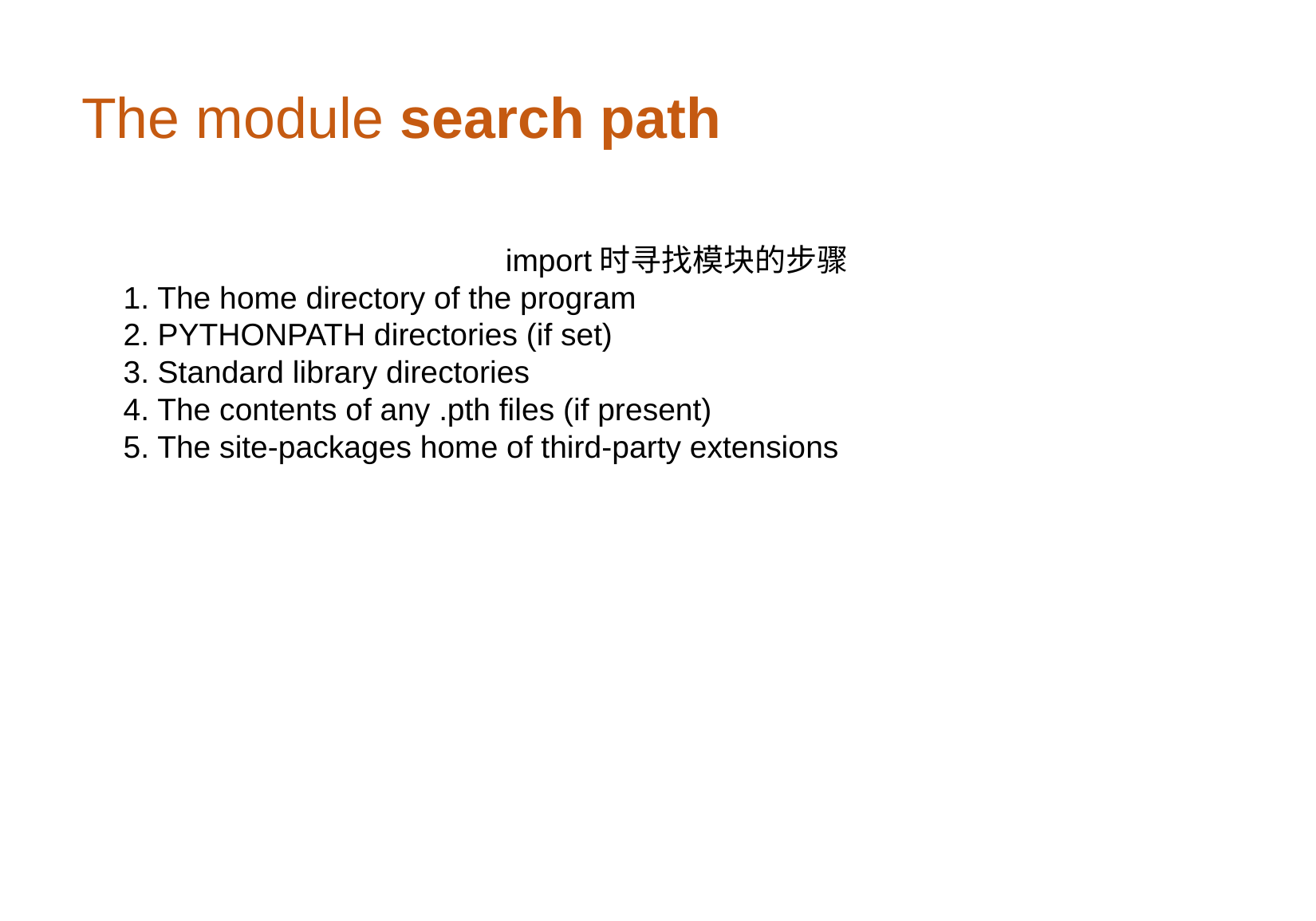

The module search path
import时寻找模块的步骤
1. The home directory of the program
2. PYTHONPATH directories (if set)
3. Standard library directories
4. The contents of any .pth files (if present)
5. The site-packages home of third-party extensions